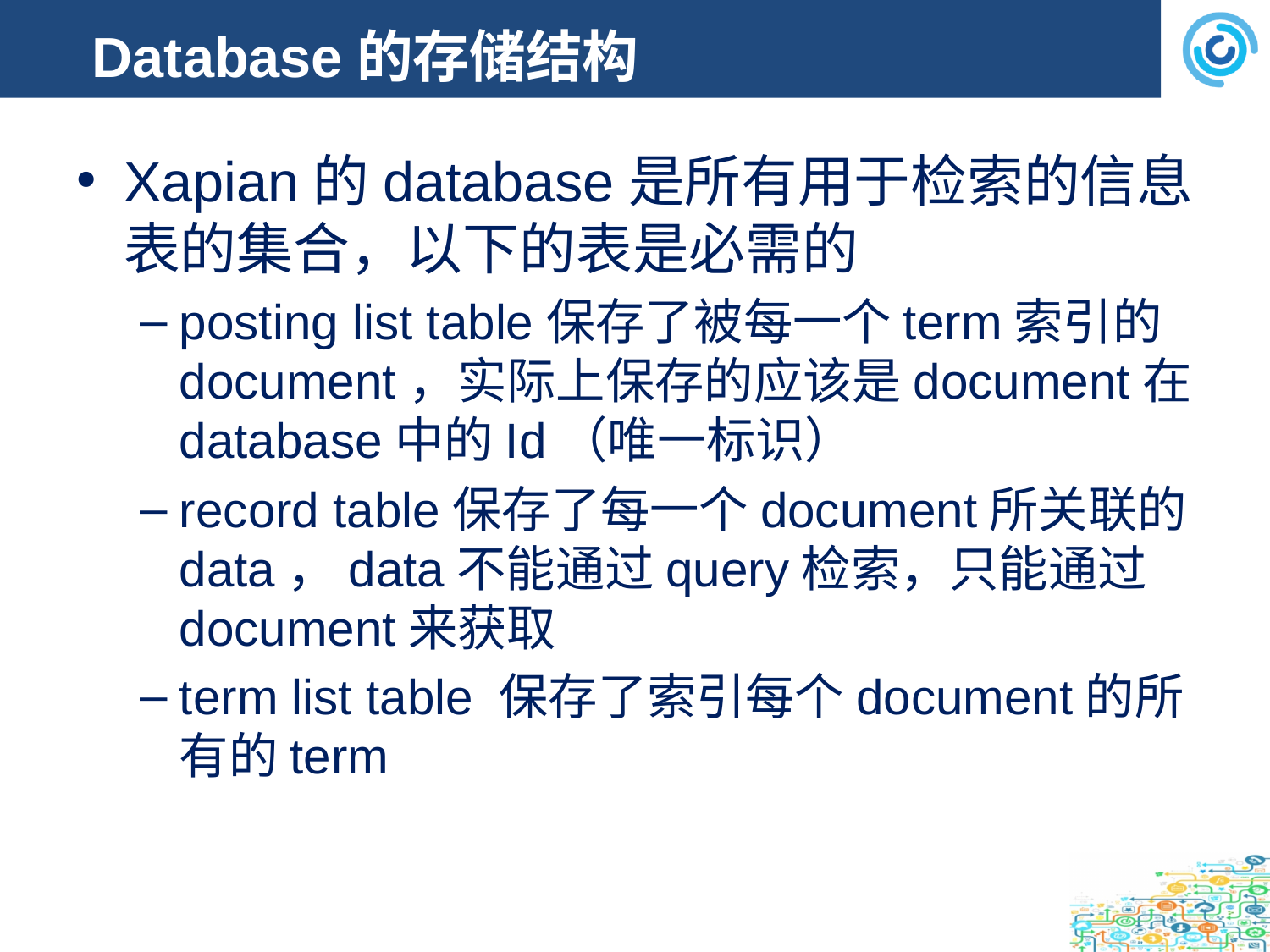

# Database的存储结构
Xapian的database是所有用于检索的信息表的集合，以下的表是必需的
posting list table保存了被每一个term索引的document，实际上保存的应该是document在database中的Id（唯一标识）
record table保存了每一个document所关联的data，data不能通过query检索，只能通过document来获取
term list table 保存了索引每个document的所有的term